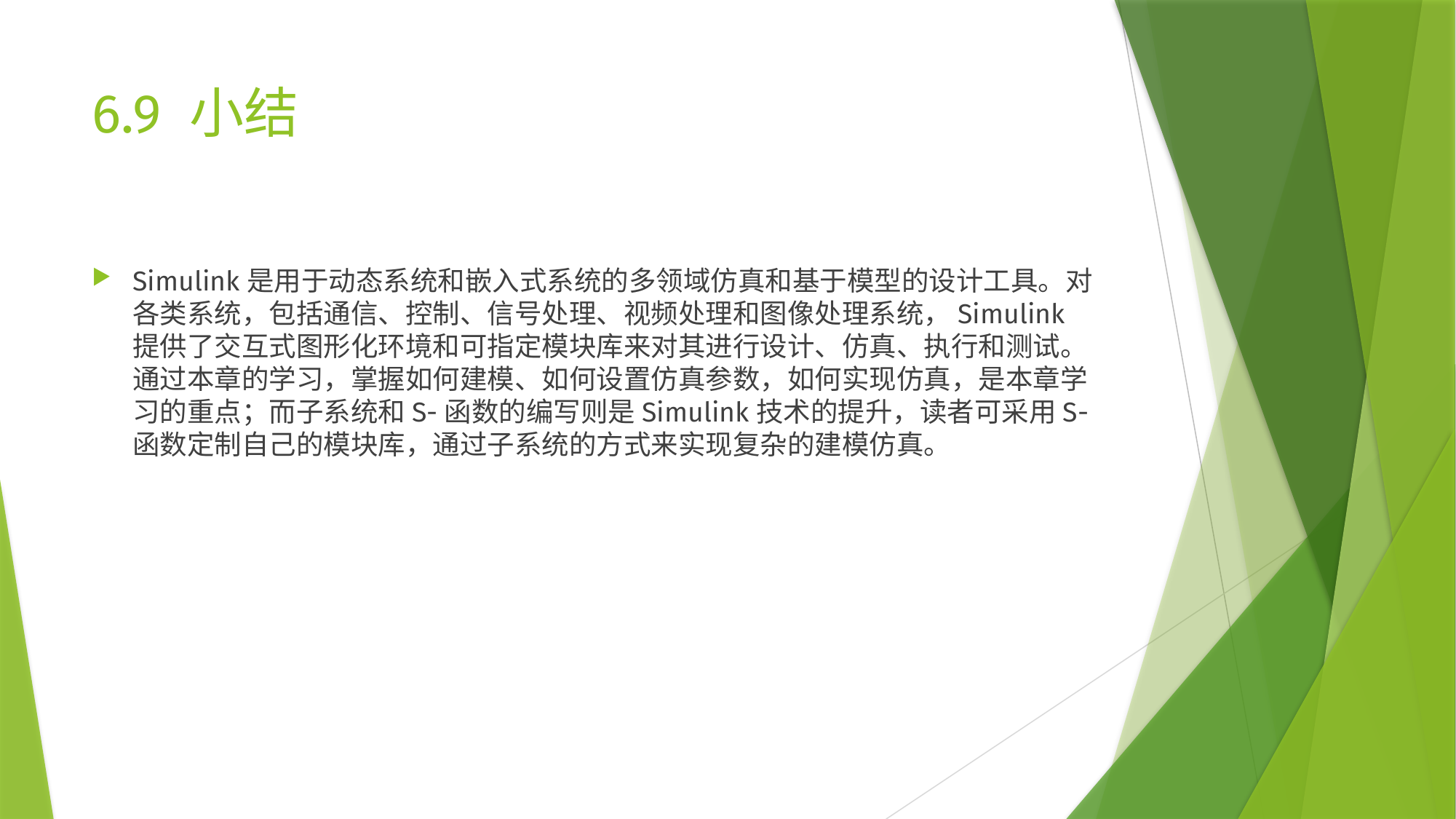

# 6.9 小结
Simulink是用于动态系统和嵌入式系统的多领域仿真和基于模型的设计工具。对各类系统，包括通信、控制、信号处理、视频处理和图像处理系统，Simulink提供了交互式图形化环境和可指定模块库来对其进行设计、仿真、执行和测试。通过本章的学习，掌握如何建模、如何设置仿真参数，如何实现仿真，是本章学习的重点；而子系统和S-函数的编写则是Simulink技术的提升，读者可采用S-函数定制自己的模块库，通过子系统的方式来实现复杂的建模仿真。